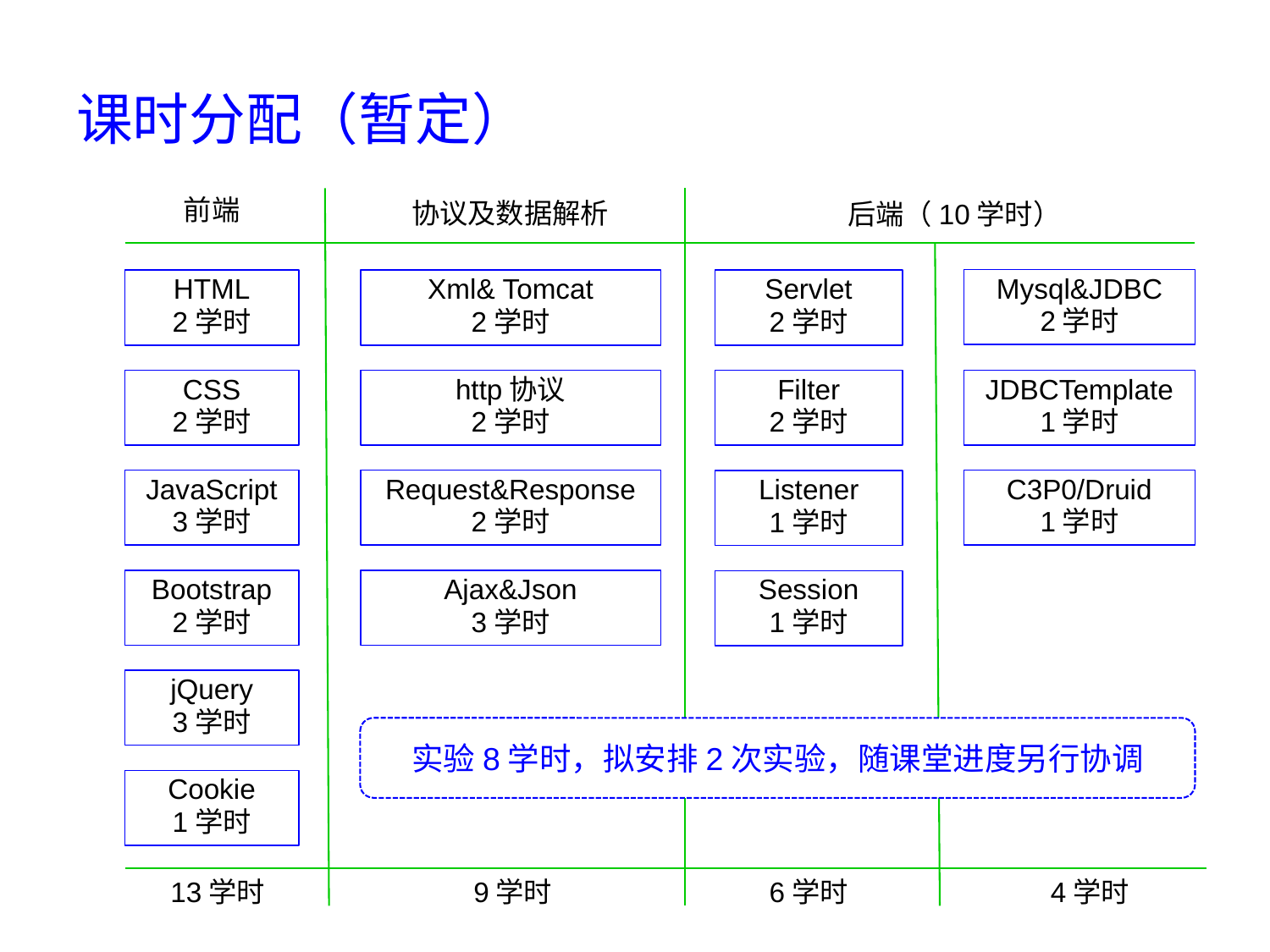

# 课时分配（暂定）
前端
协议及数据解析
后端（10学时）
Mysql&JDBC
2学时
HTML
2学时
Xml& Tomcat
2学时
Servlet
2学时
CSS
2学时
http协议
2学时
JDBCTemplate
1学时
Filter
2学时
JavaScript
3学时
Request&Response
2学时
C3P0/Druid
1学时
Listener
1学时
Bootstrap
2学时
Ajax&Json
3学时
Session
1学时
jQuery
3学时
实验8学时，拟安排2次实验，随课堂进度另行协调
Cookie
1学时
13学时
9学时
6学时
4学时